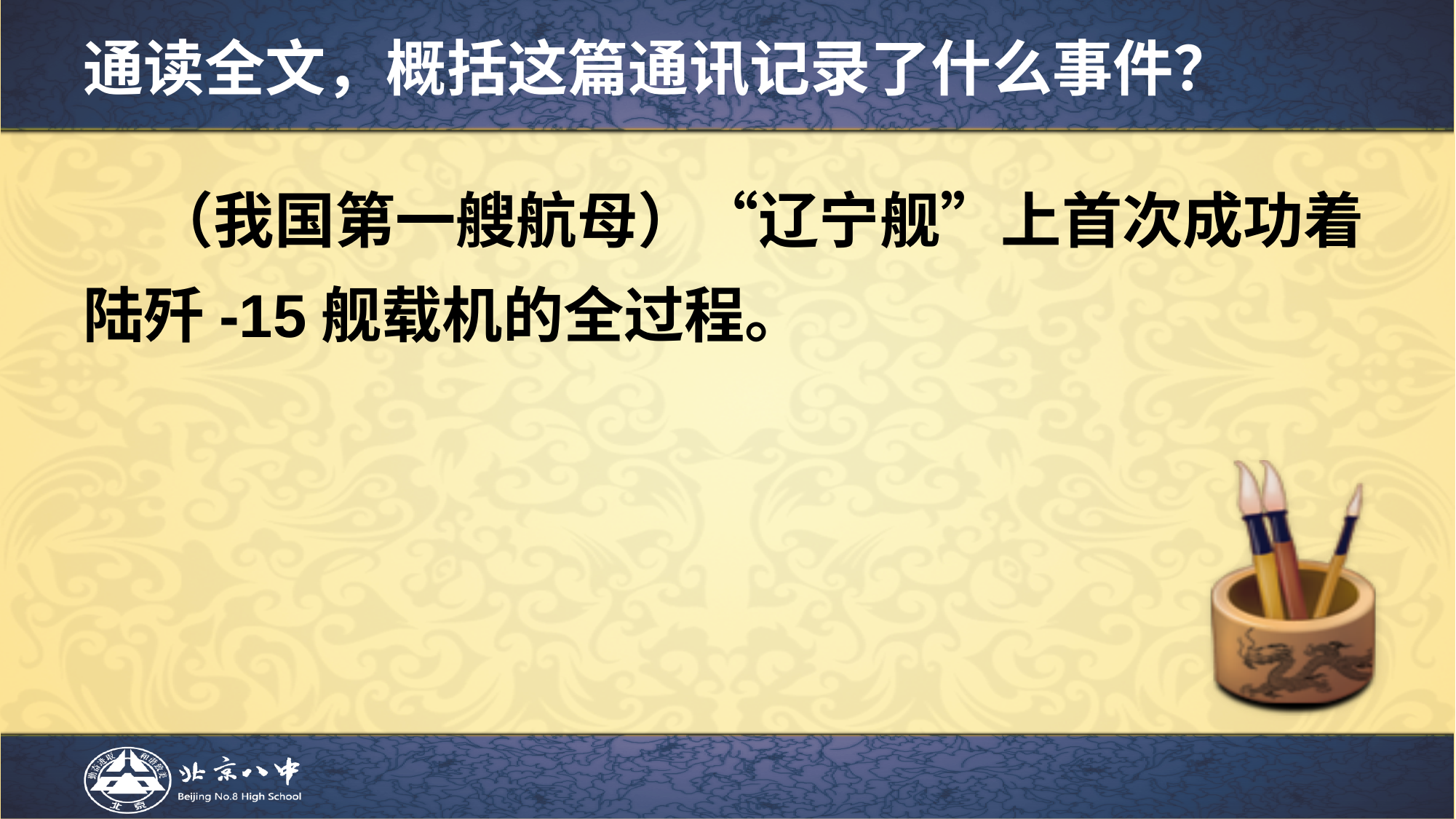

# 通读全文，概括这篇通讯记录了什么事件？
    （我国第一艘航母）“辽宁舰”上首次成功着陆歼-15舰载机的全过程。